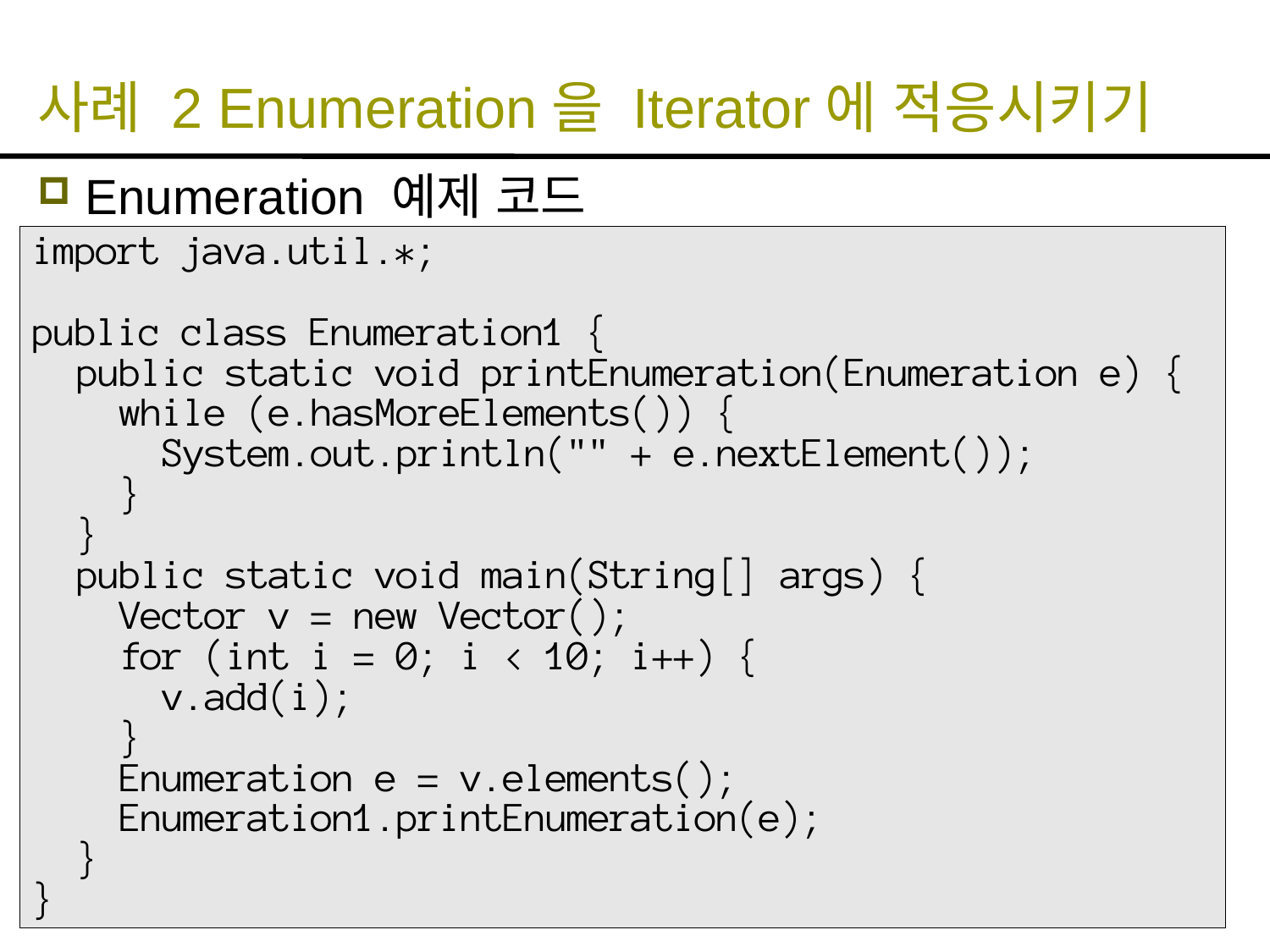

# 사례 2 Enumeration을 Iterator에 적응시키기
Enumeration 예제 코드
import java.util.*;

public class Enumeration1 {
  public static void printEnumeration(Enumeration e) {
    while (e.hasMoreElements()) {
      System.out.println("" + e.nextElement());
    }
  }
  public static void main(String[] args) {
    Vector v = new Vector();
    for (int i = 0; i < 10; i++) {
      v.add(i);
    }
    Enumeration e = v.elements();
    Enumeration1.printEnumeration(e);
  }
}